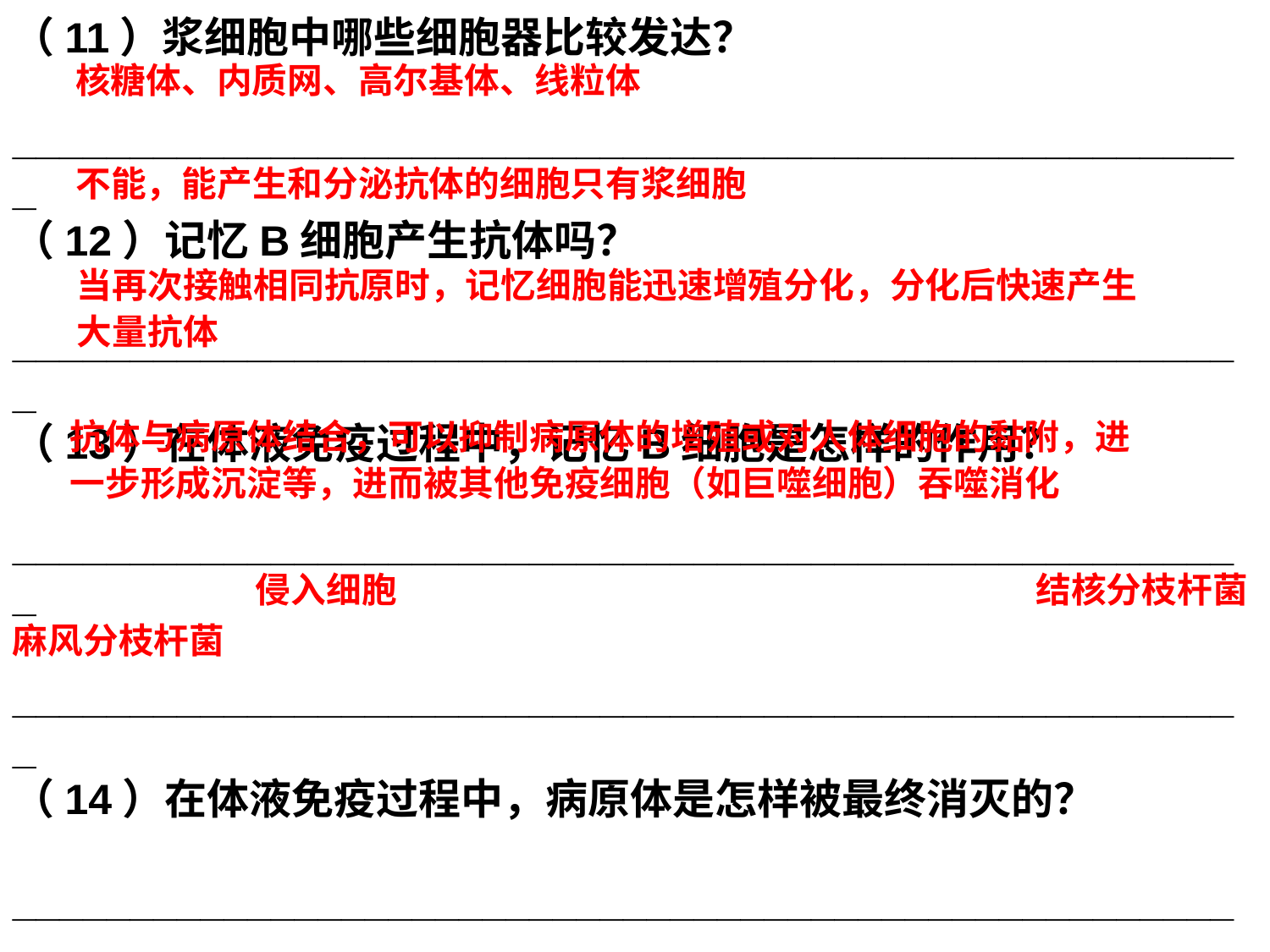

（11）浆细胞中哪些细胞器比较发达？
  _____________________________________________________
（12）记忆B细胞产生抗体吗？
  _____________________________________________________
（13）在体液免疫过程中，记忆B细胞是怎样的作用？
  _____________________________________________________
  _____________________________________________________
（14）在体液免疫过程中，病原体是怎样被最终消灭的？
  _____________________________________________________
  _____________________________________________________

13.病毒只有_______才能够增殖，而有一些致病细菌如__________、__________等，也是寄生在宿主细胞内的，一旦病原体进入细胞，抗体对它们就无能为力了

核糖体、内质网、高尔基体、线粒体
不能，能产生和分泌抗体的细胞只有浆细胞
当再次接触相同抗原时，记忆细胞能迅速增殖分化，分化后快速产生大量抗体
抗体与病原体结合，可以抑制病原体的增殖或对人体细胞的黏附，进一步形成沉淀等，进而被其他免疫细胞（如巨噬细胞）吞噬消化
侵入细胞
结核分枝杆菌
麻风分枝杆菌